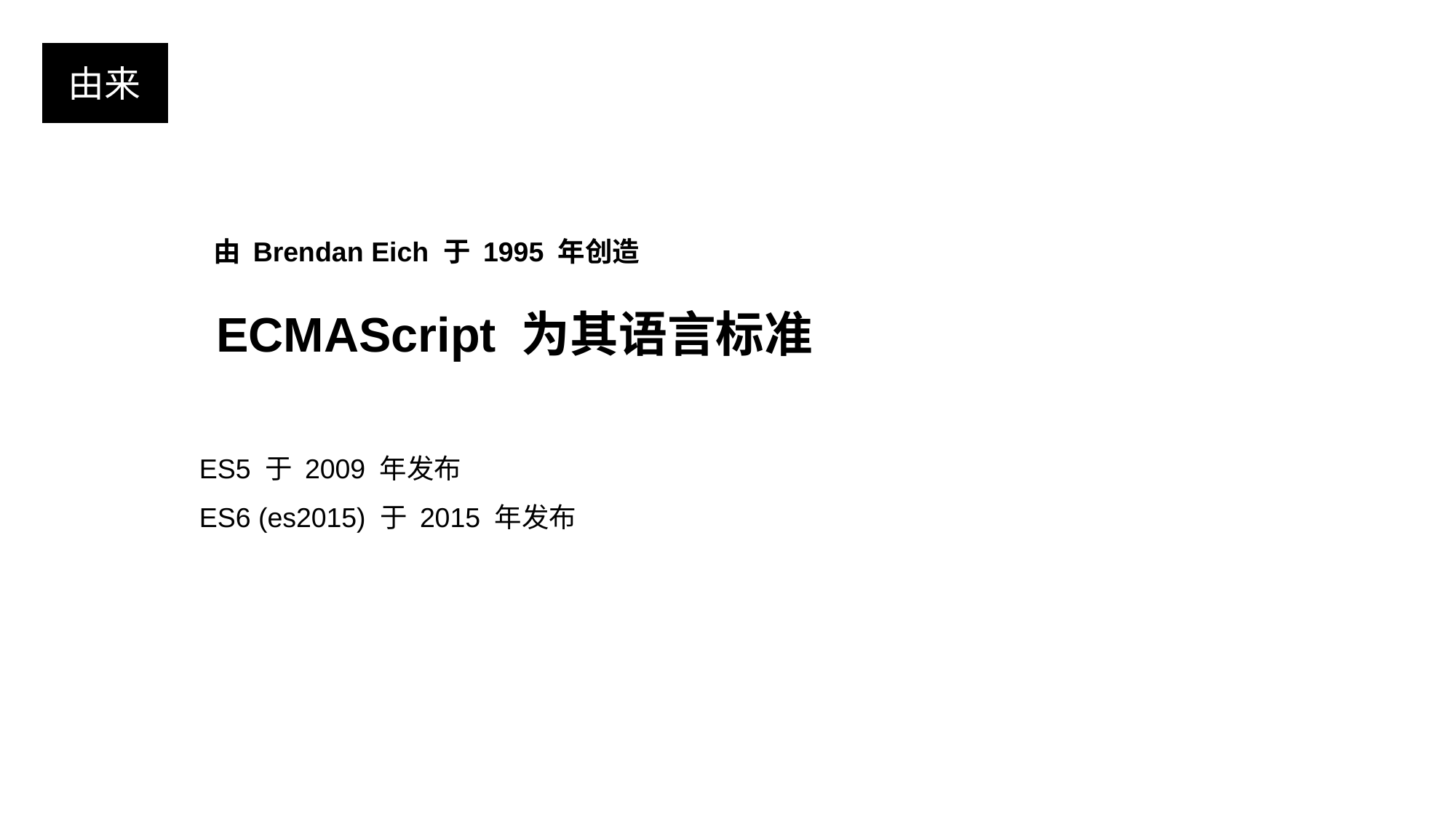

由来
由 Brendan Eich 于 1995 年创造
ECMAScript 为其语言标准
ES5 于 2009 年发布
ES6 (es2015) 于 2015 年发布